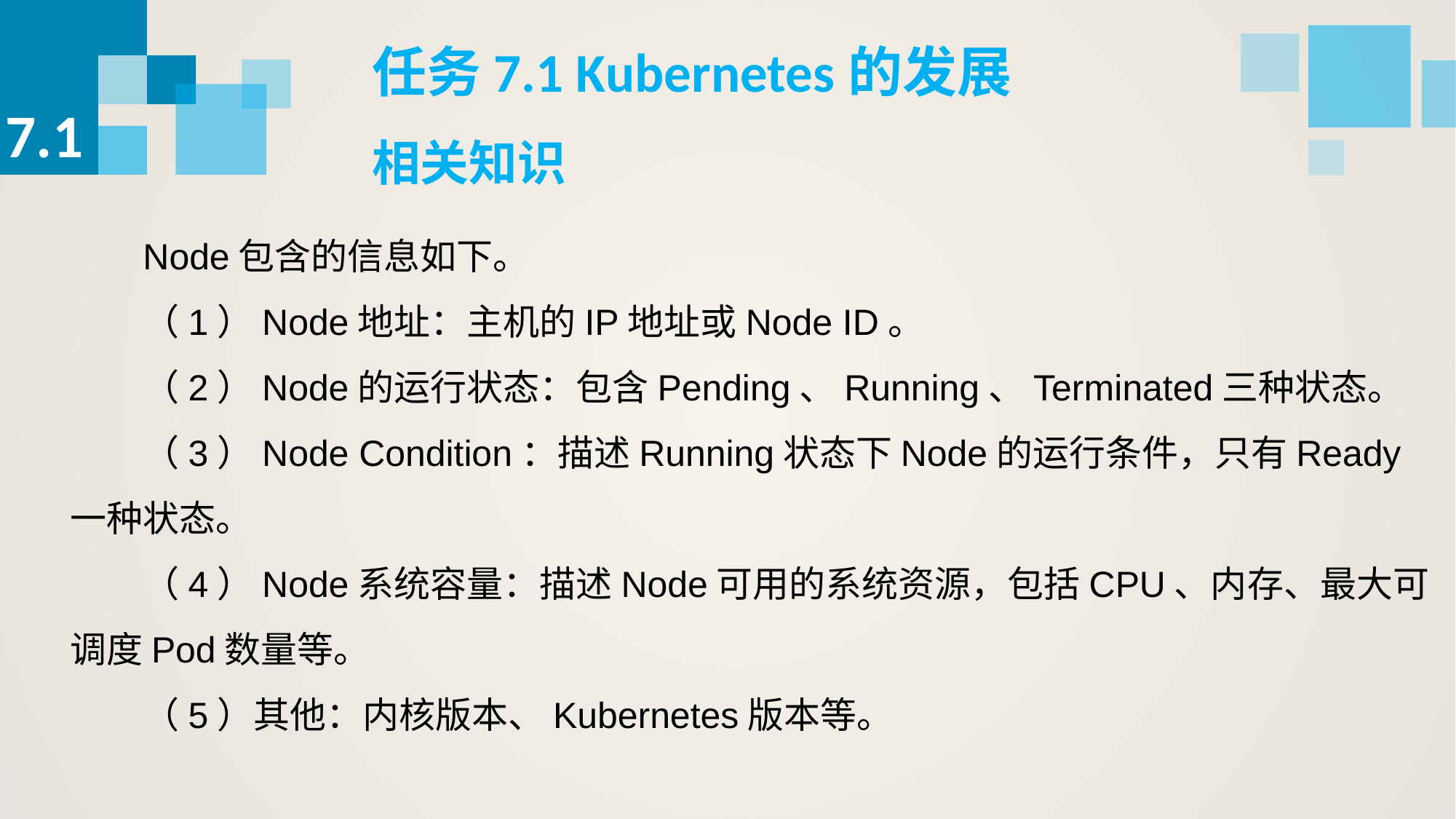

任务7.1 Kubernetes的发展
7.1
相关知识
Node包含的信息如下。
（1）Node地址：主机的IP地址或Node ID。
（2）Node的运行状态：包含Pending、Running、Terminated三种状态。
（3）Node Condition：描述Running状态下Node的运行条件，只有Ready一种状态。
（4）Node系统容量：描述Node可用的系统资源，包括CPU、内存、最大可调度Pod数量等。
（5）其他：内核版本、Kubernetes版本等。